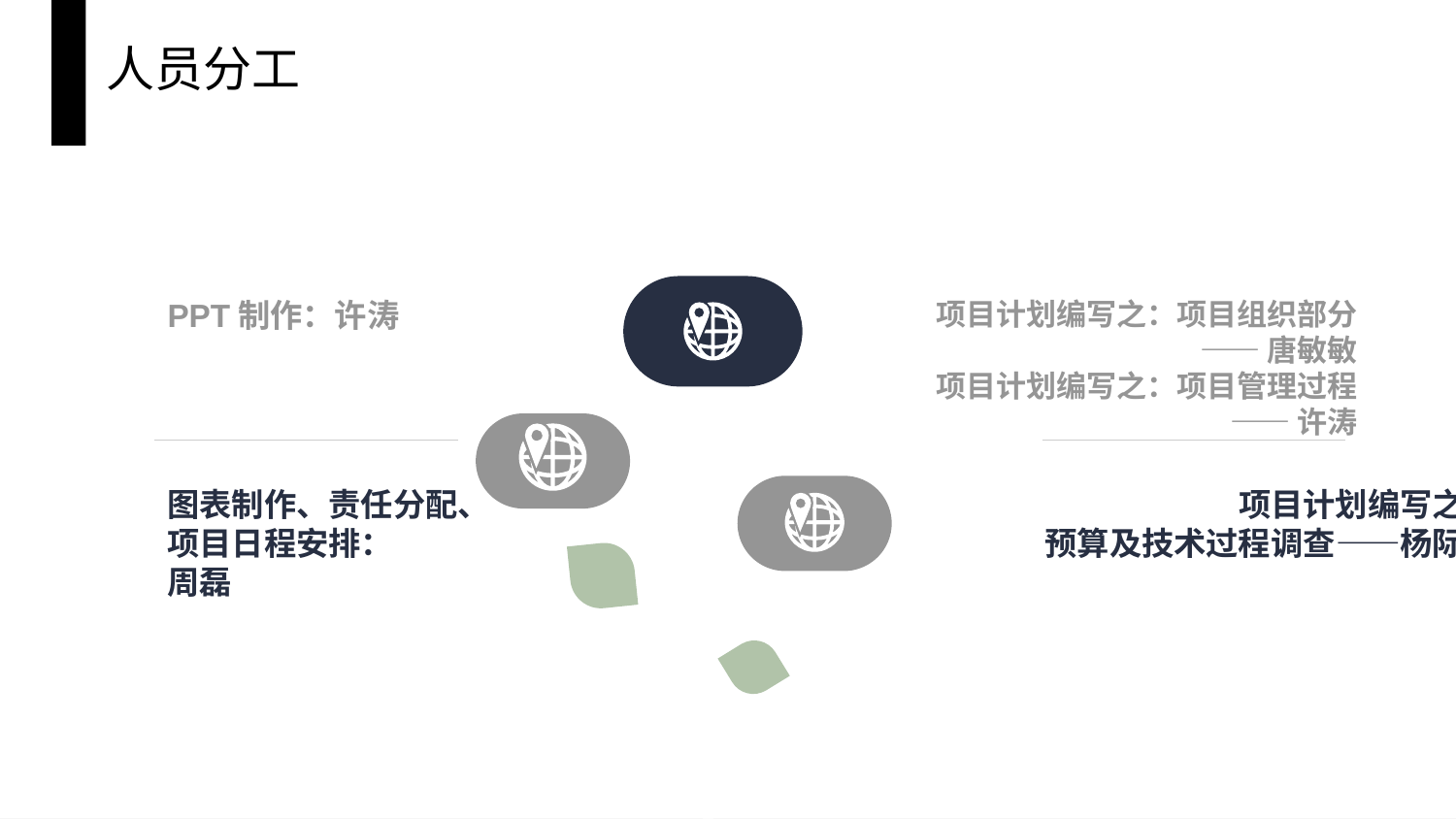

人员分工

PPT制作：许涛
图表制作、责任分配、
项目日程安排：
周磊
项目计划编写之：项目组织部分
——唐敏敏
项目计划编写之：项目管理过程
——许涛
项目计划编写之：
预算及技术过程调查——杨际仟